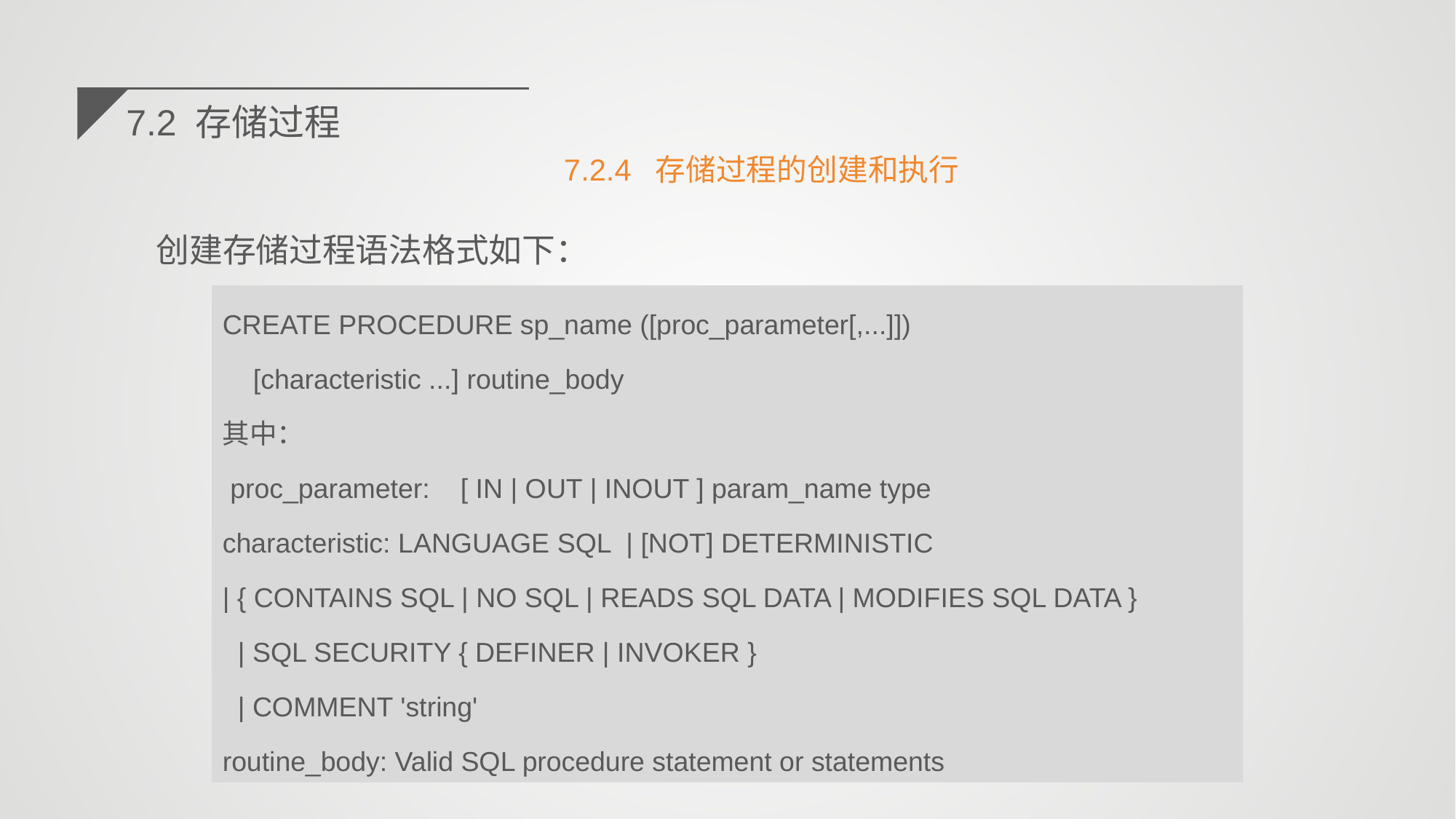

7.2 存储过程

7.2.4  存储过程的创建和执行
创建存储过程语法格式如下：

CREATE PROCEDURE sp_name ([proc_parameter[,...]])
    [characteristic ...] routine_body
其中：
 proc_parameter:    [ IN | OUT | INOUT ] param_name type
characteristic: LANGUAGE SQL  | [NOT] DETERMINISTIC
| { CONTAINS SQL | NO SQL | READS SQL DATA | MODIFIES SQL DATA }
  | SQL SECURITY { DEFINER | INVOKER }
  | COMMENT 'string'
routine_body: Valid SQL procedure statement or statements